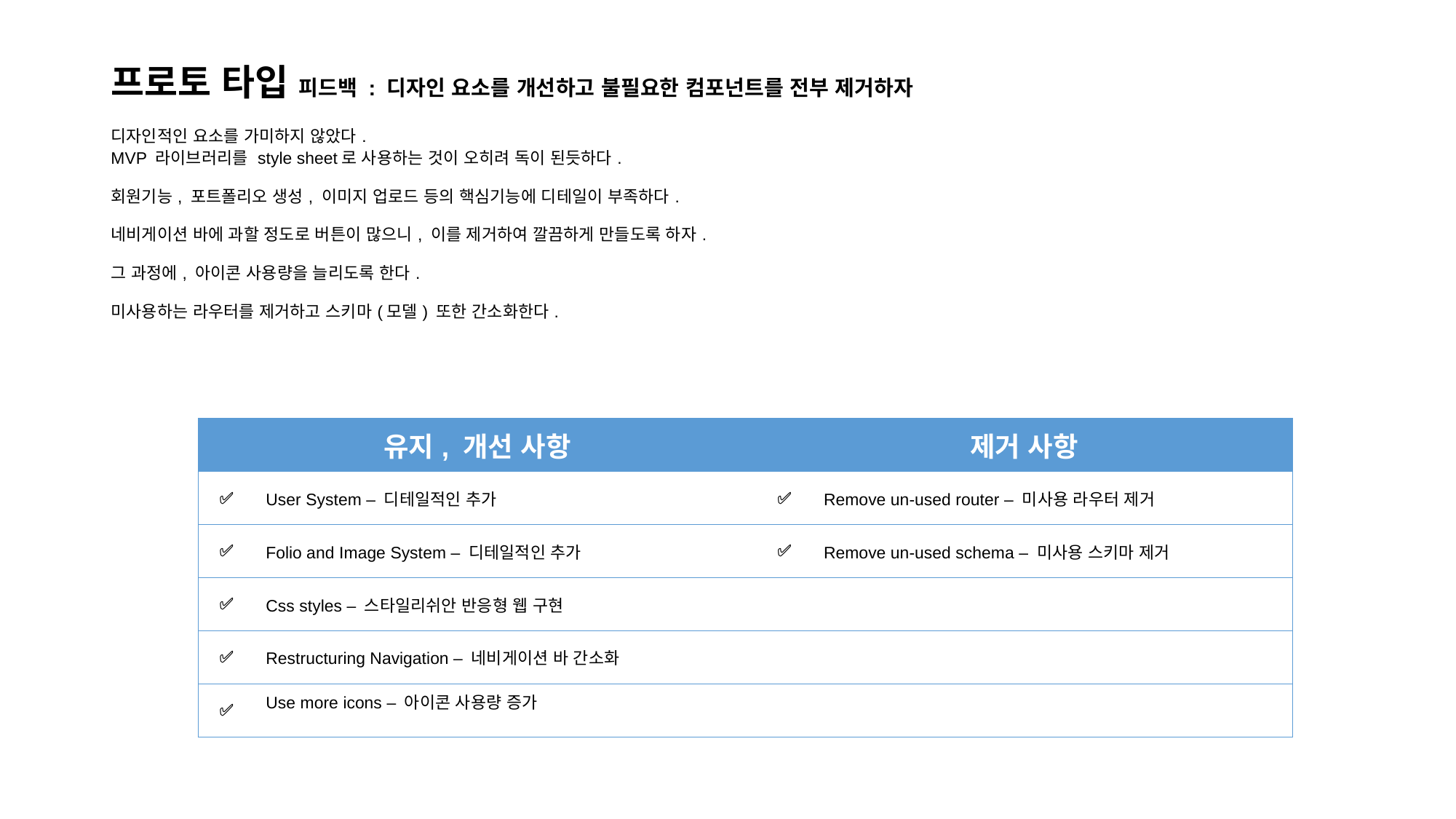

# 프로토 타입 피드백 : 디자인 요소를 개선하고 불필요한 컴포넌트를 전부 제거하자
디자인적인 요소를 가미하지 않았다.
MVP 라이브러리를 style sheet로 사용하는 것이 오히려 독이 된듯하다.

회원기능, 포트폴리오 생성, 이미지 업로드 등의 핵심기능에 디테일이 부족하다.

네비게이션 바에 과할 정도로 버튼이 많으니, 이를 제거하여 깔끔하게 만들도록 하자.

그 과정에, 아이콘 사용량을 늘리도록 한다.

미사용하는 라우터를 제거하고 스키마(모델) 또한 간소화한다.

| 유지, 개선 사항 |  | 제거 사항 |  |
| --- | --- | --- | --- |
| ✅ | User System – 디테일적인 추가 | ✅ | Remove un-used router – 미사용 라우터 제거 |
| ✅ | Folio and Image System – 디테일적인 추가 | ✅ | Remove un-used schema – 미사용 스키마 제거 |
| ✅ | Css styles – 스타일리쉬안 반응형 웹 구현 |  |  |
| ✅ | Restructuring Navigation – 네비게이션 바 간소화 |  |  |
| ✅ | Use more icons – 아이콘 사용량 증가 |  |  |